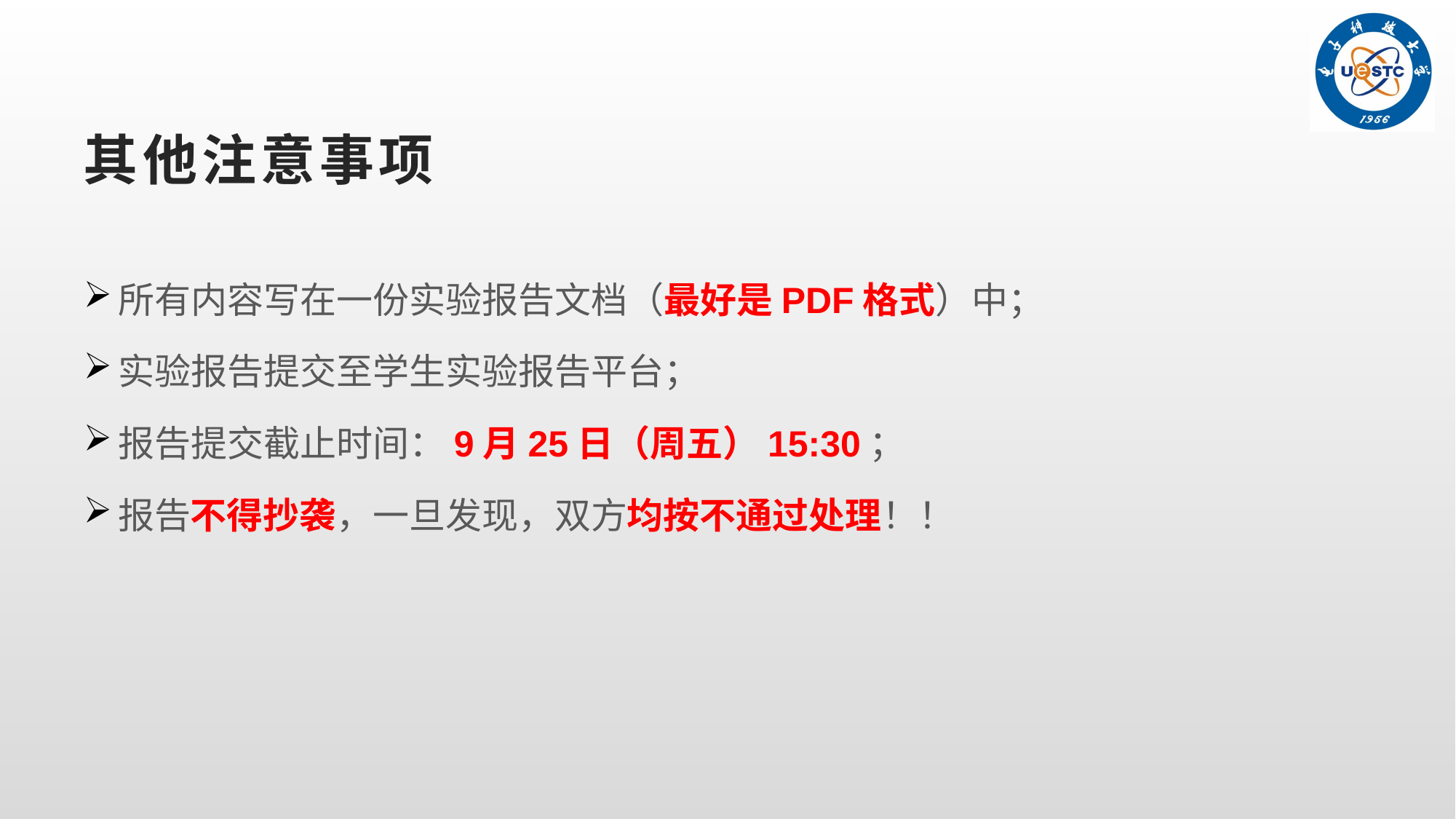

# 其他注意事项
所有内容写在一份实验报告文档（最好是PDF格式）中；
实验报告提交至学生实验报告平台；
报告提交截止时间：9月25日（周五）15:30；
报告不得抄袭，一旦发现，双方均按不通过处理！！